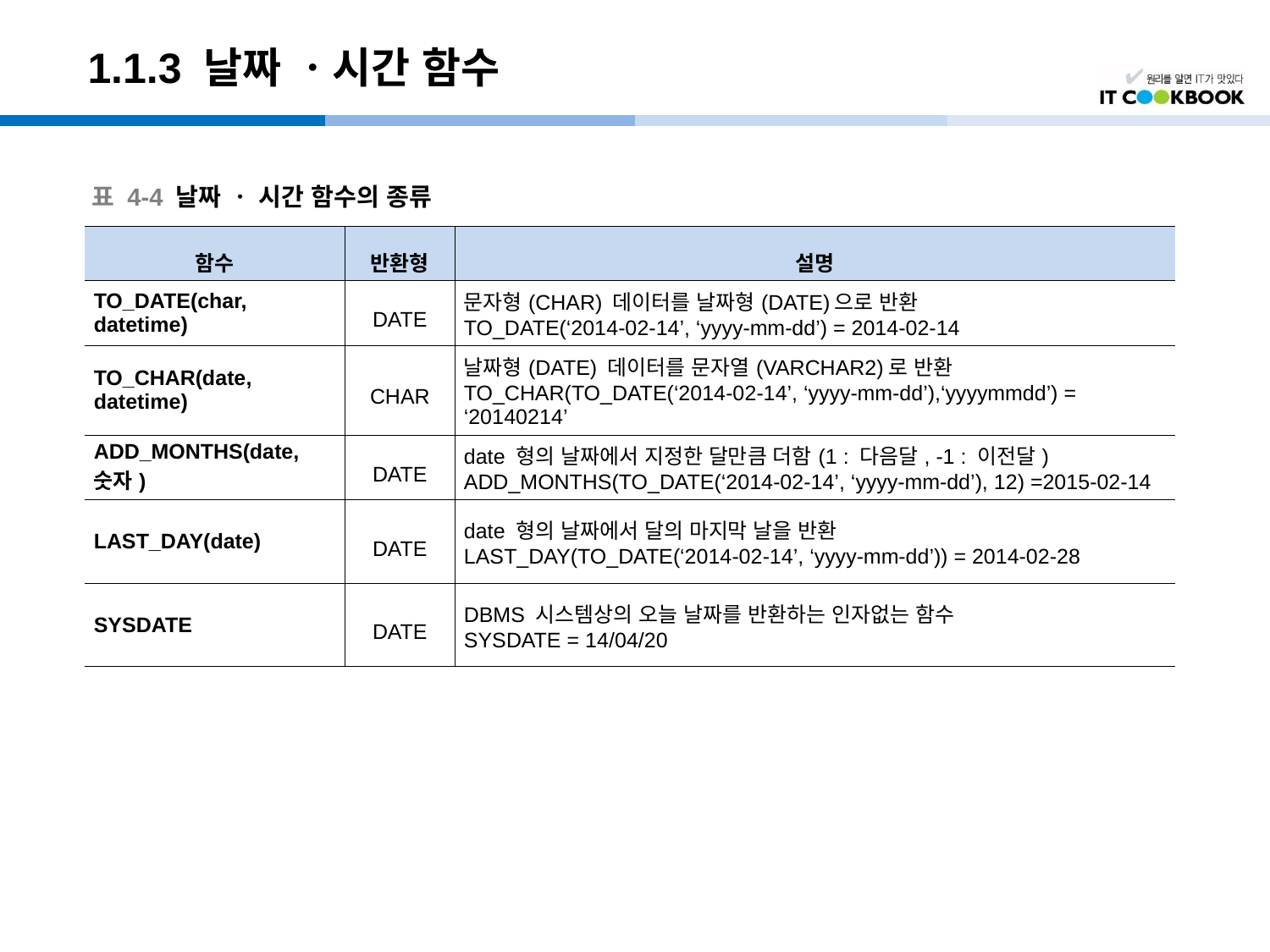

# 1.1.3 날짜 ㆍ시간 함수
표 4-4 날짜 ㆍ 시간 함수의 종류
| 함수 | 반환형 | 설명 |
| --- | --- | --- |
| TO\_DATE(char, datetime) | DATE | 문자형(CHAR) 데이터를 날짜형(DATE)으로 반환 TO\_DATE(‘2014-02-14’, ‘yyyy-mm-dd’) = 2014-02-14 |
| TO\_CHAR(date, datetime) | CHAR | 날짜형(DATE) 데이터를 문자열(VARCHAR2)로 반환 TO\_CHAR(TO\_DATE(‘2014-02-14’, ‘yyyy-mm-dd’),‘yyyymmdd’) = ‘20140214’ |
| ADD\_MONTHS(date, 숫자) | DATE | date 형의 날짜에서 지정한 달만큼 더함(1 : 다음달, -1 : 이전달) ADD\_MONTHS(TO\_DATE(‘2014-02-14’, ‘yyyy-mm-dd’), 12) =2015-02-14 |
| LAST\_DAY(date) | DATE | date 형의 날짜에서 달의 마지막 날을 반환 LAST\_DAY(TO\_DATE(‘2014-02-14’, ‘yyyy-mm-dd’)) = 2014-02-28 |
| SYSDATE | DATE | DBMS 시스템상의 오늘 날짜를 반환하는 인자없는 함수 SYSDATE = 14/04/20 |